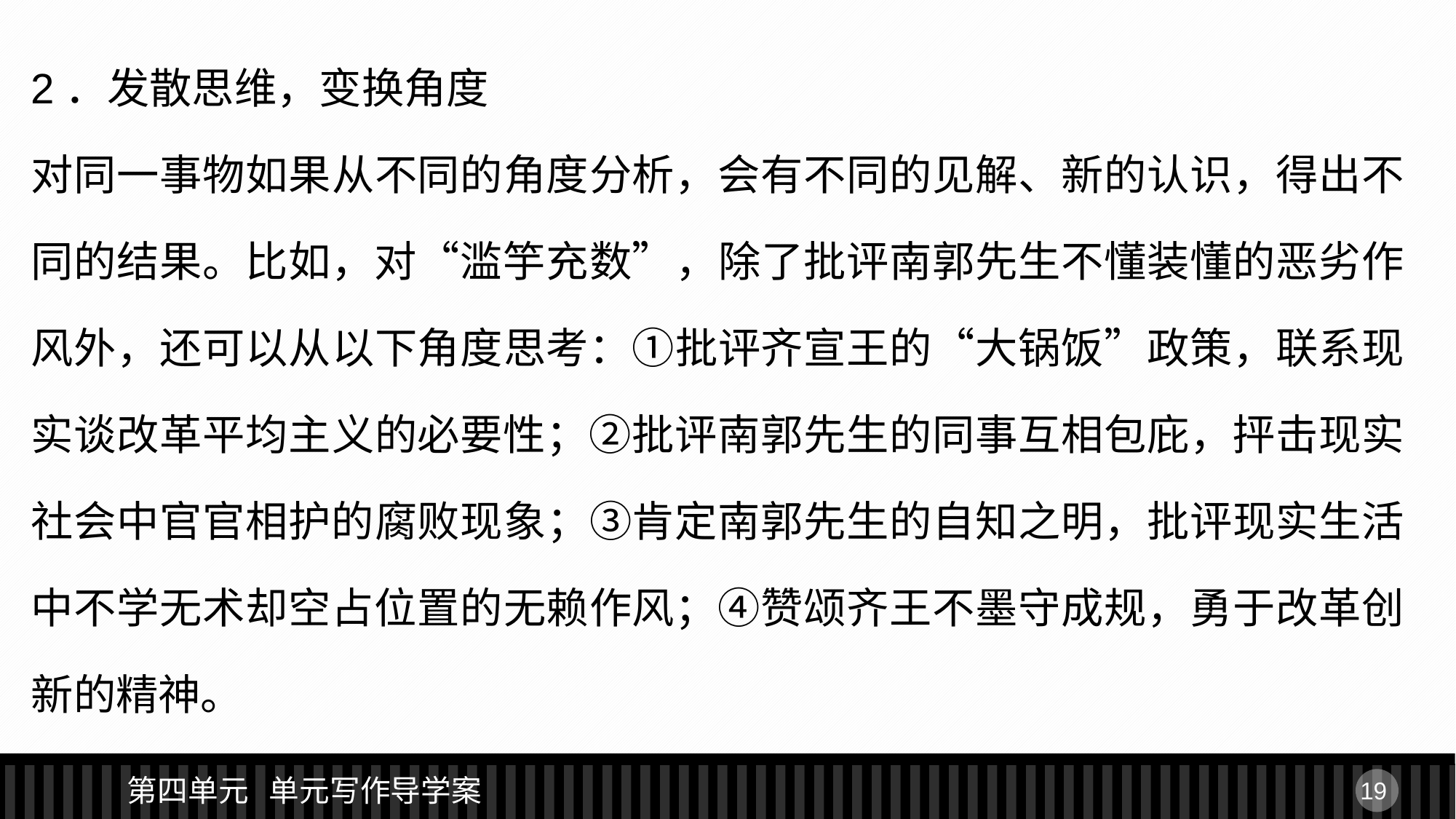

2．发散思维，变换角度
对同一事物如果从不同的角度分析，会有不同的见解、新的认识，得出不同的结果。比如，对“滥竽充数”，除了批评南郭先生不懂装懂的恶劣作风外，还可以从以下角度思考：①批评齐宣王的“大锅饭”政策，联系现实谈改革平均主义的必要性；②批评南郭先生的同事互相包庇，抨击现实社会中官官相护的腐败现象；③肯定南郭先生的自知之明，批评现实生活中不学无术却空占位置的无赖作风；④赞颂齐王不墨守成规，勇于改革创新的精神。